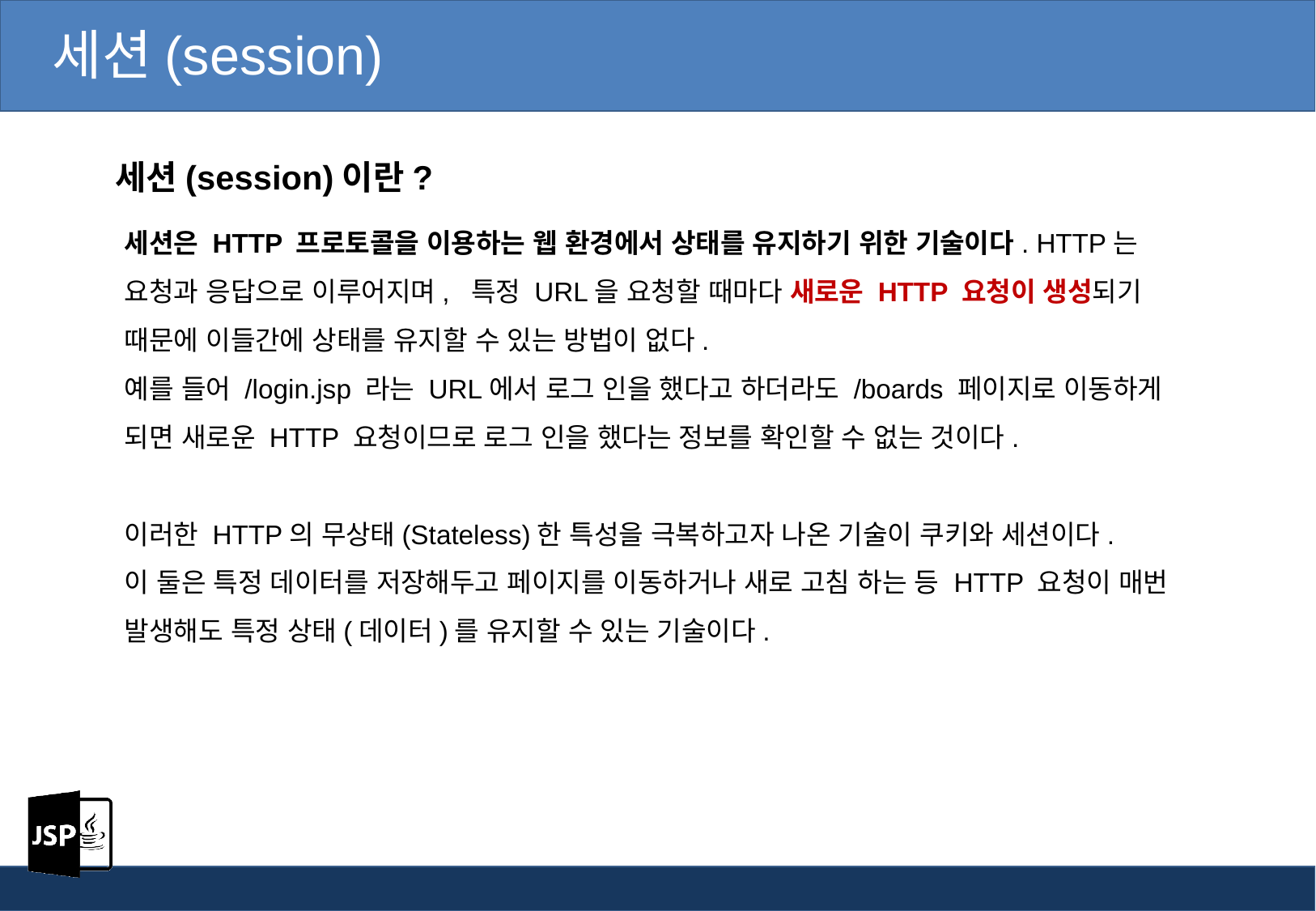

세션(session)
세션(session)이란?
세션은 HTTP 프로토콜을 이용하는 웹 환경에서 상태를 유지하기 위한 기술이다. HTTP는 요청과 응답으로 이루어지며,  특정 URL을 요청할 때마다 새로운 HTTP 요청이 생성되기 때문에 이들간에 상태를 유지할 수 있는 방법이 없다.
예를 들어 /login.jsp 라는 URL에서 로그 인을 했다고 하더라도 /boards 페이지로 이동하게 되면 새로운 HTTP 요청이므로 로그 인을 했다는 정보를 확인할 수 없는 것이다.

이러한 HTTP의 무상태(Stateless)한 특성을 극복하고자 나온 기술이 쿠키와 세션이다.
이 둘은 특정 데이터를 저장해두고 페이지를 이동하거나 새로 고침 하는 등 HTTP 요청이 매번 발생해도 특정 상태(데이터)를 유지할 수 있는 기술이다.